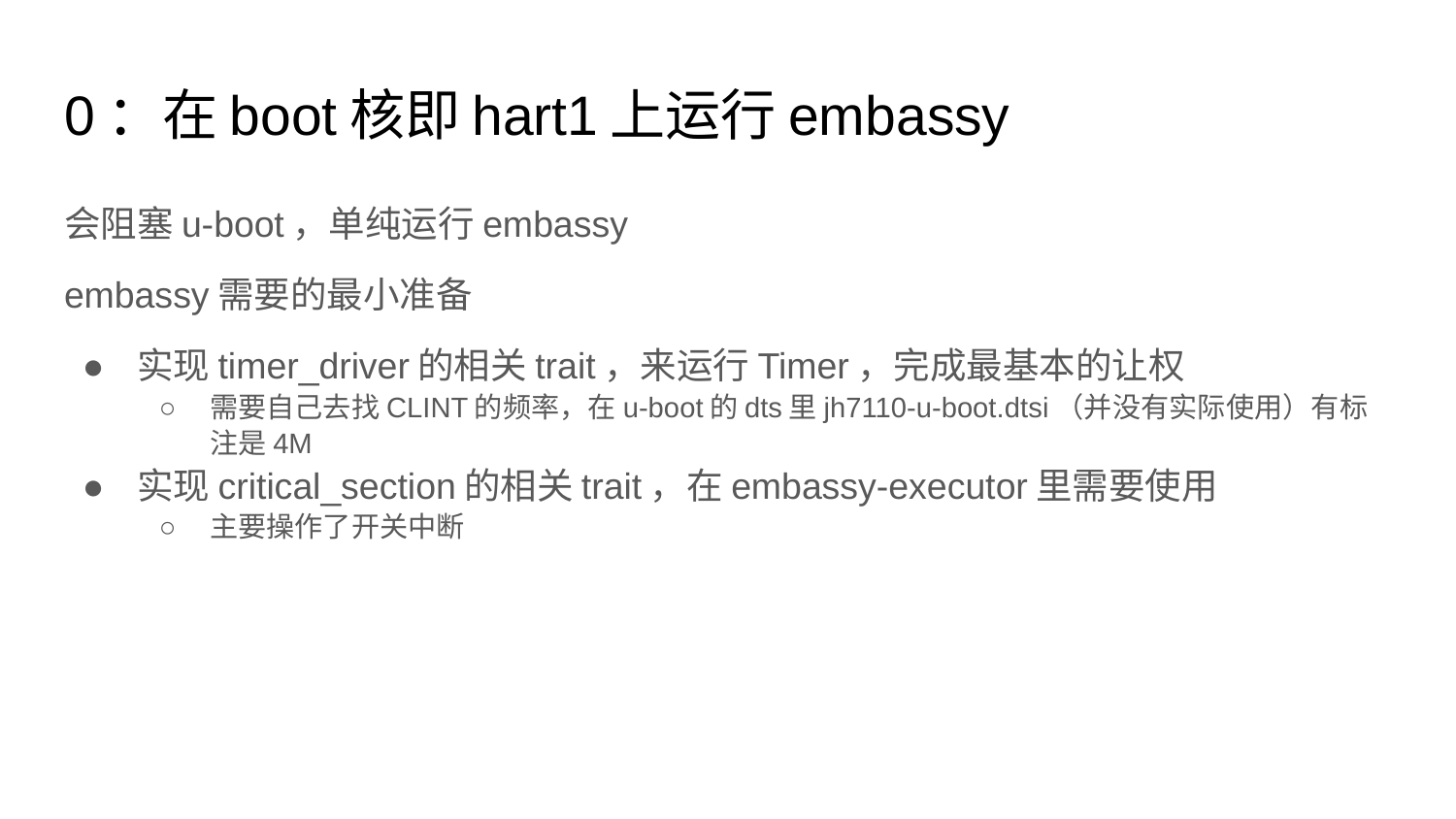

# 0：在boot核即hart1上运行embassy
会阻塞u-boot，单纯运行embassy
embassy需要的最小准备
实现timer_driver的相关trait，来运行Timer，完成最基本的让权
需要自己去找CLINT的频率，在u-boot的dts里jh7110-u-boot.dtsi（并没有实际使用）有标注是4M
实现critical_section的相关trait，在embassy-executor里需要使用
主要操作了开关中断